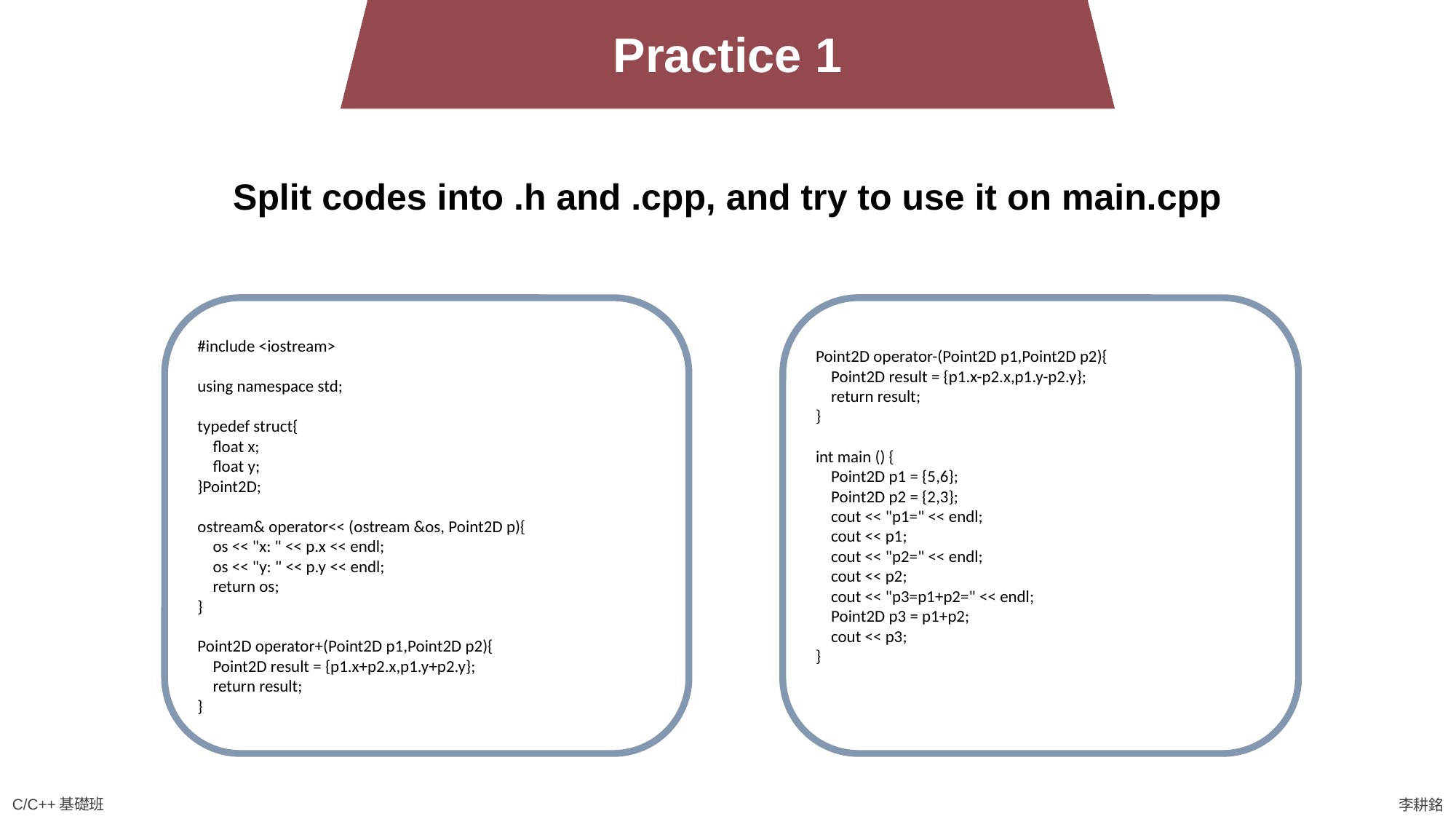

Practice 1
Split codes into .h and .cpp, and try to use it on main.cpp

#include <iostream>

using namespace std;

typedef struct{
    float x;
    float y;
}Point2D;

ostream& operator<< (ostream &os, Point2D p){
    os << "x: " << p.x << endl;
    os << "y: " << p.y << endl;
    return os;
}

Point2D operator+(Point2D p1,Point2D p2){
    Point2D result = {p1.x+p2.x,p1.y+p2.y};
    return result;
}
Point2D operator-(Point2D p1,Point2D p2){
    Point2D result = {p1.x-p2.x,p1.y-p2.y};
    return result;
}

int main () {
    Point2D p1 = {5,6};
    Point2D p2 = {2,3};
    cout << "p1=" << endl;
    cout << p1;
    cout << "p2=" << endl;
    cout << p2;
    cout << "p3=p1+p2=" << endl;
    Point2D p3 = p1+p2;
    cout << p3;
}

C/C++基礎班
李耕銘